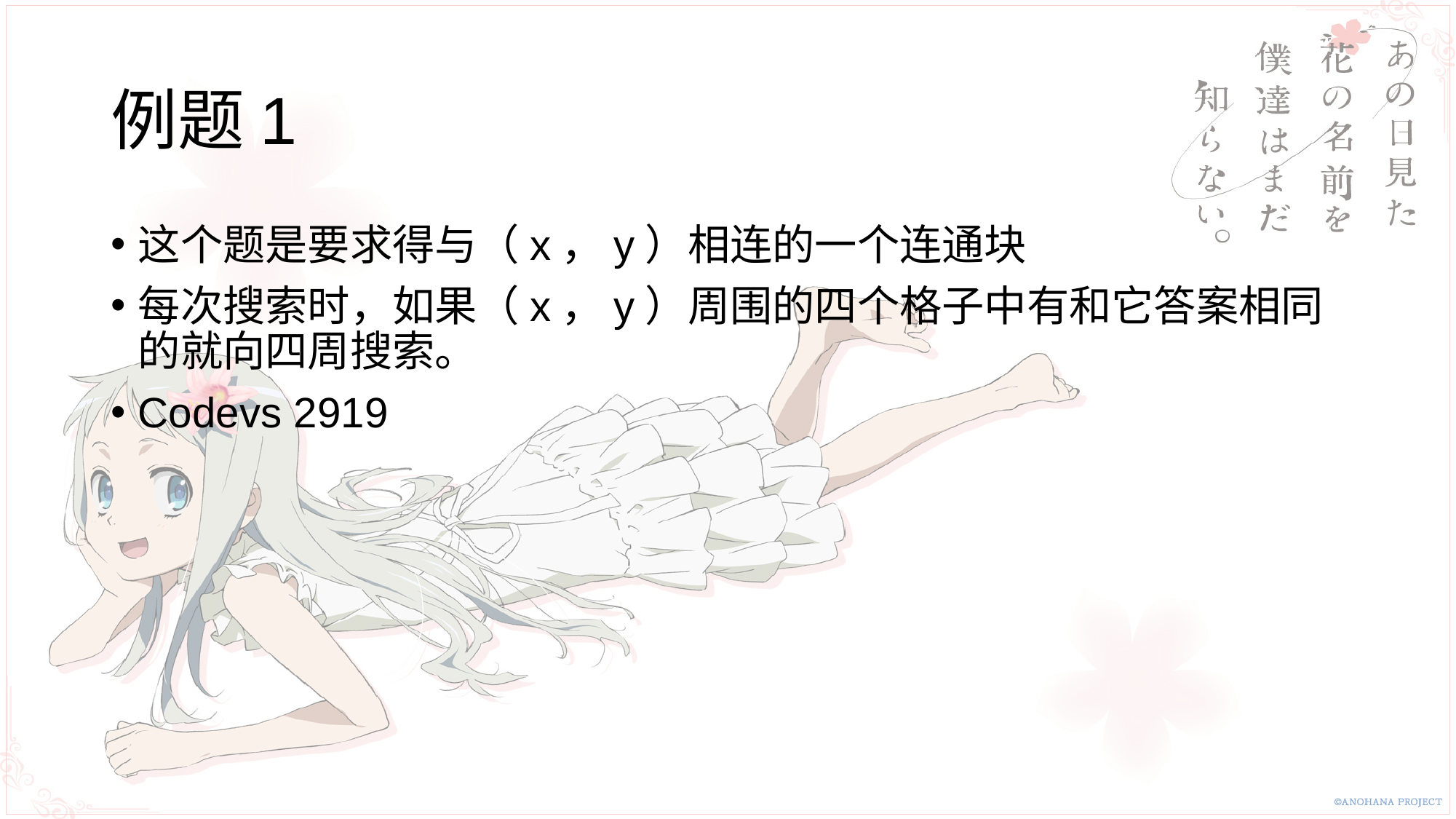

# 例题1
这个题是要求得与（x，y）相连的一个连通块
每次搜索时，如果（x，y）周围的四个格子中有和它答案相同的就向四周搜索。
Codevs 2919